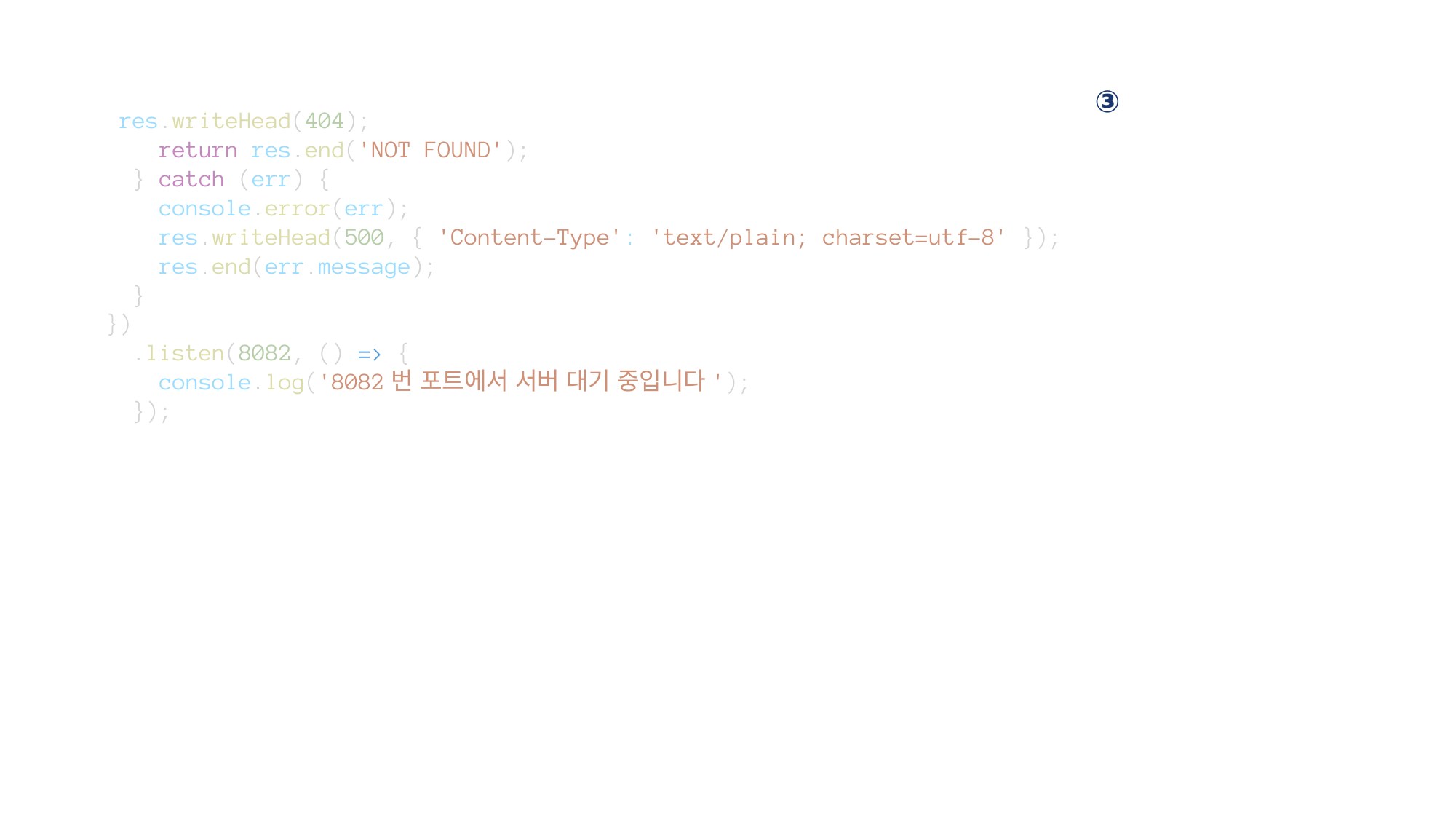

③
 res.writeHead(404);
    return res.end('NOT FOUND');
  } catch (err) {
    console.error(err);
    res.writeHead(500, { 'Content-Type': 'text/plain; charset=utf-8' });
    res.end(err.message);
  }
})
  .listen(8082, () => {
    console.log('8082번 포트에서 서버 대기 중입니다');
  });